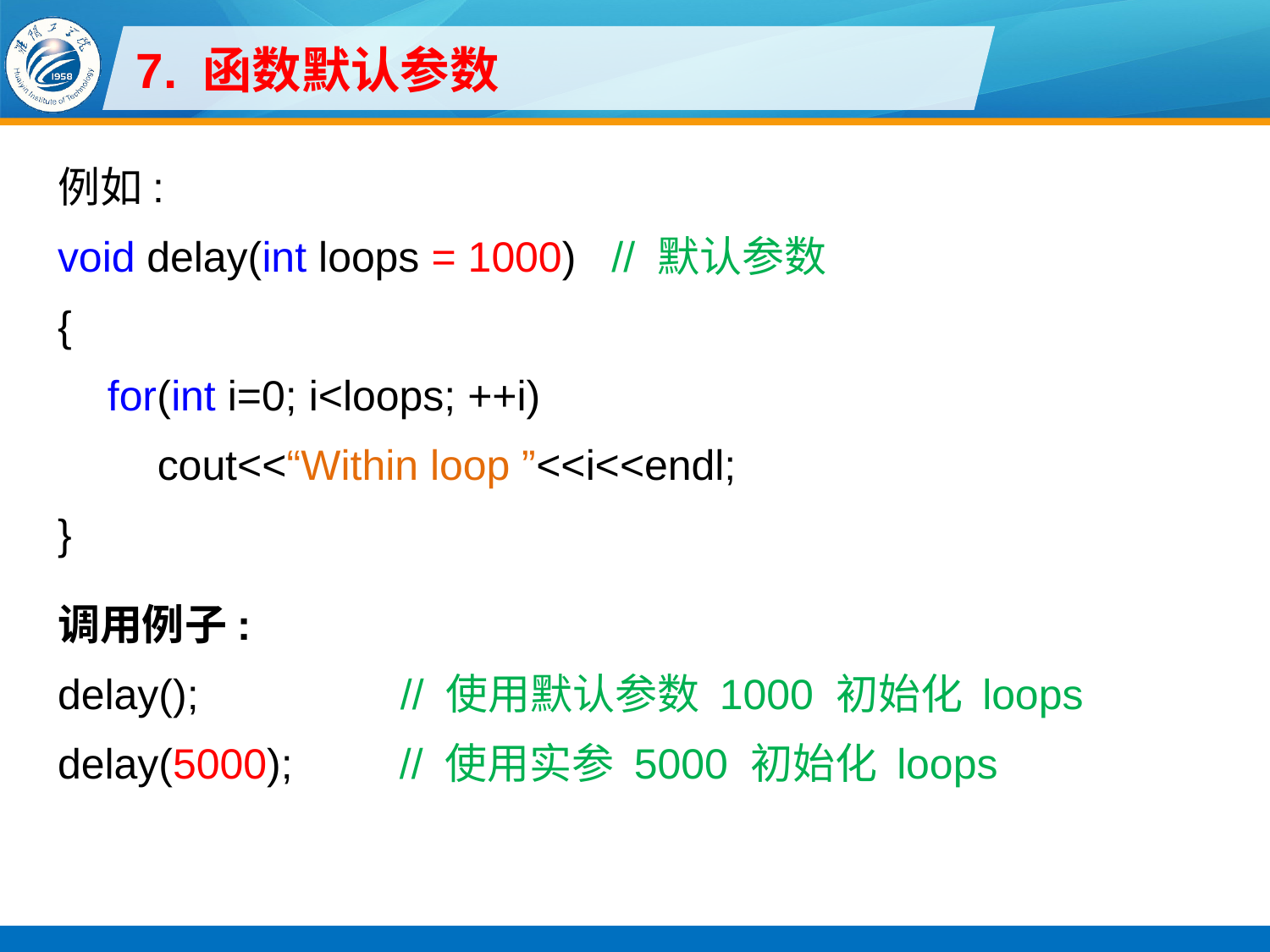

# 7. 函数默认参数
例如:
void delay(int loops = 1000)   // 默认参数
{
for(int i=0; i<loops; ++i)
cout<<“Within loop ”<<i<<endl;
}
调用例子:
delay();                 // 使用默认参数 1000 初始化 loops
delay(5000);         // 使用实参 5000 初始化 loops